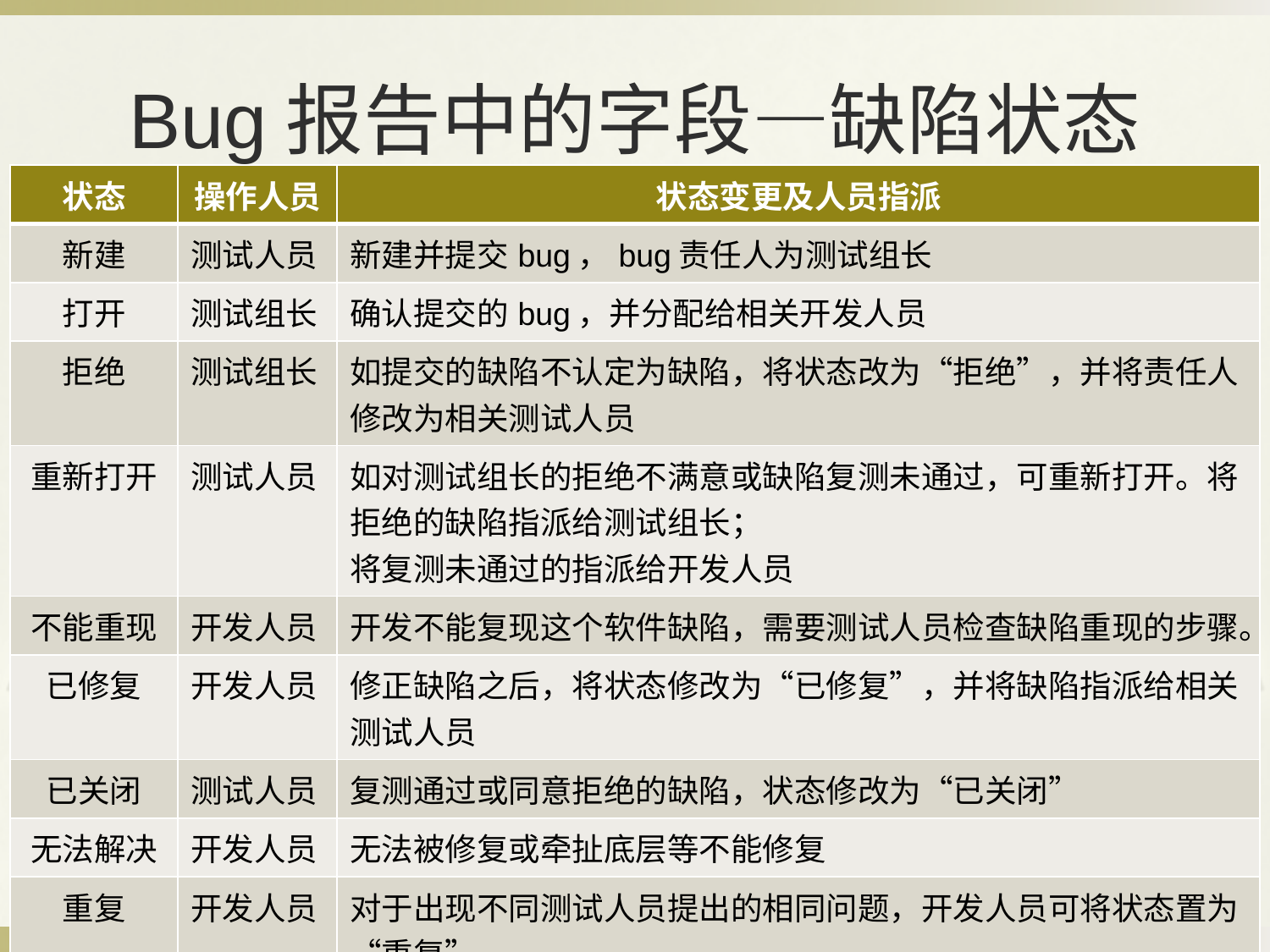

# Bug报告中的字段—缺陷状态
| 状态 | 操作人员 | 状态变更及人员指派 |
| --- | --- | --- |
| 新建 | 测试人员 | 新建并提交bug，bug责任人为测试组长 |
| 打开 | 测试组长 | 确认提交的bug，并分配给相关开发人员 |
| 拒绝 | 测试组长 | 如提交的缺陷不认定为缺陷，将状态改为“拒绝”，并将责任人修改为相关测试人员 |
| 重新打开 | 测试人员 | 如对测试组长的拒绝不满意或缺陷复测未通过，可重新打开。将拒绝的缺陷指派给测试组长； 将复测未通过的指派给开发人员 |
| 不能重现 | 开发人员 | 开发不能复现这个软件缺陷，需要测试人员检查缺陷重现的步骤。 |
| 已修复 | 开发人员 | 修正缺陷之后，将状态修改为“已修复”，并将缺陷指派给相关测试人员 |
| 已关闭 | 测试人员 | 复测通过或同意拒绝的缺陷，状态修改为“已关闭” |
| 无法解决 | 开发人员 | 无法被修复或牵扯底层等不能修复 |
| 重复 | 开发人员 | 对于出现不同测试人员提出的相同问题，开发人员可将状态置为“重复” |
| 暂缓 | 开发人员 | 在解决该问题时还受其他问题影响或问题涉及较广需高层进行讨论的可暂时将状态置为“暂缓” |